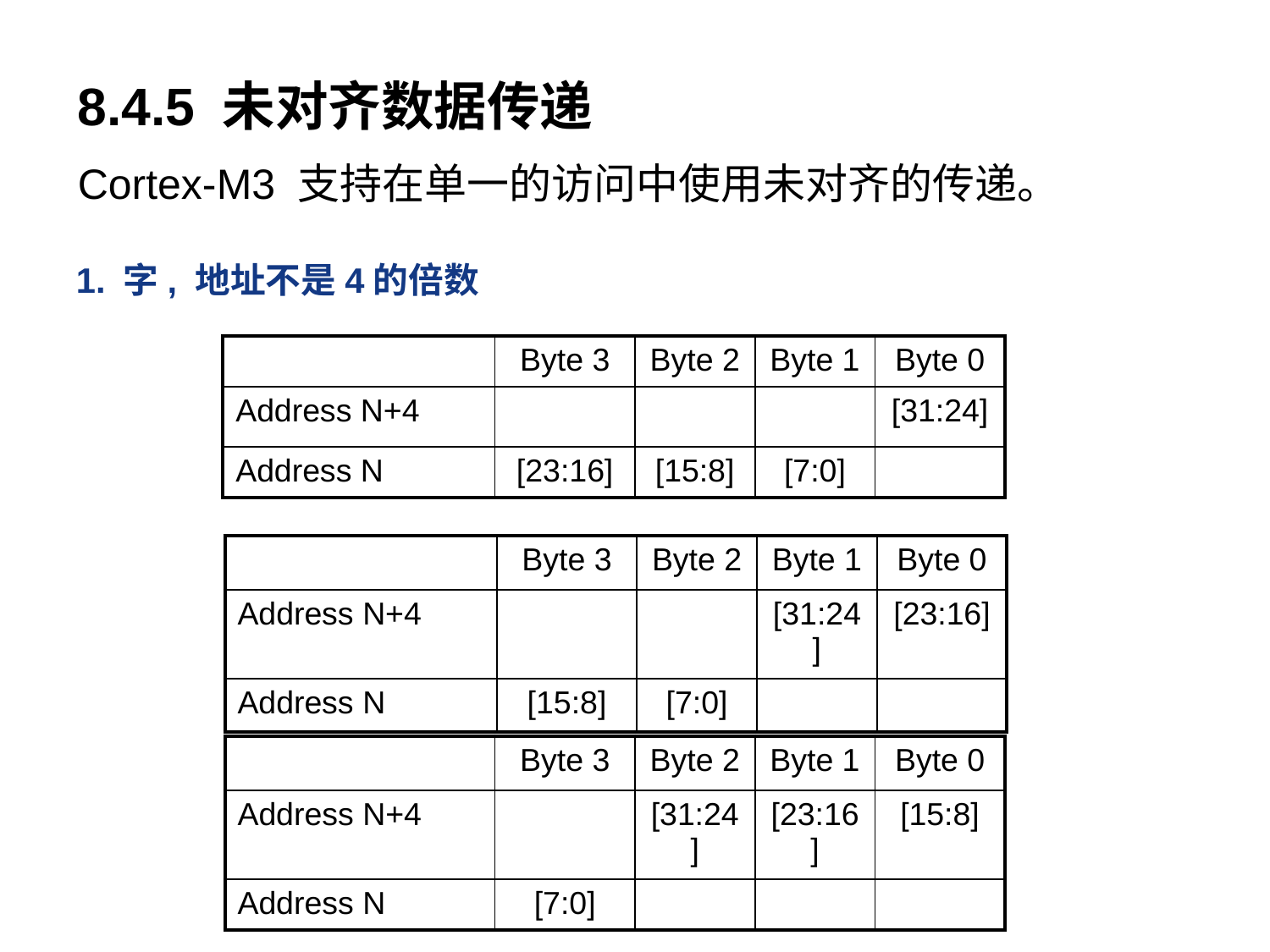

8.4.5 未对齐数据传递
Cortex-M3 支持在单一的访问中使用未对齐的传递。
1. 字, 地址不是4的倍数
|  | Byte 3 | Byte 2 | Byte 1 | Byte 0 |
| --- | --- | --- | --- | --- |
| Address N+4 |  |  |  | [31:24] |
| Address N | [23:16] | [15:8] | [7:0] |  |
|  | Byte 3 | Byte 2 | Byte 1 | Byte 0 |
| --- | --- | --- | --- | --- |
| Address N+4 |  |  | [31:24] | [23:16] |
| Address N | [15:8] | [7:0] |  |  |
|  | Byte 3 | Byte 2 | Byte 1 | Byte 0 |
| --- | --- | --- | --- | --- |
| Address N+4 |  | [31:24] | [23:16] | [15:8] |
| Address N | [7:0] |  |  |  |